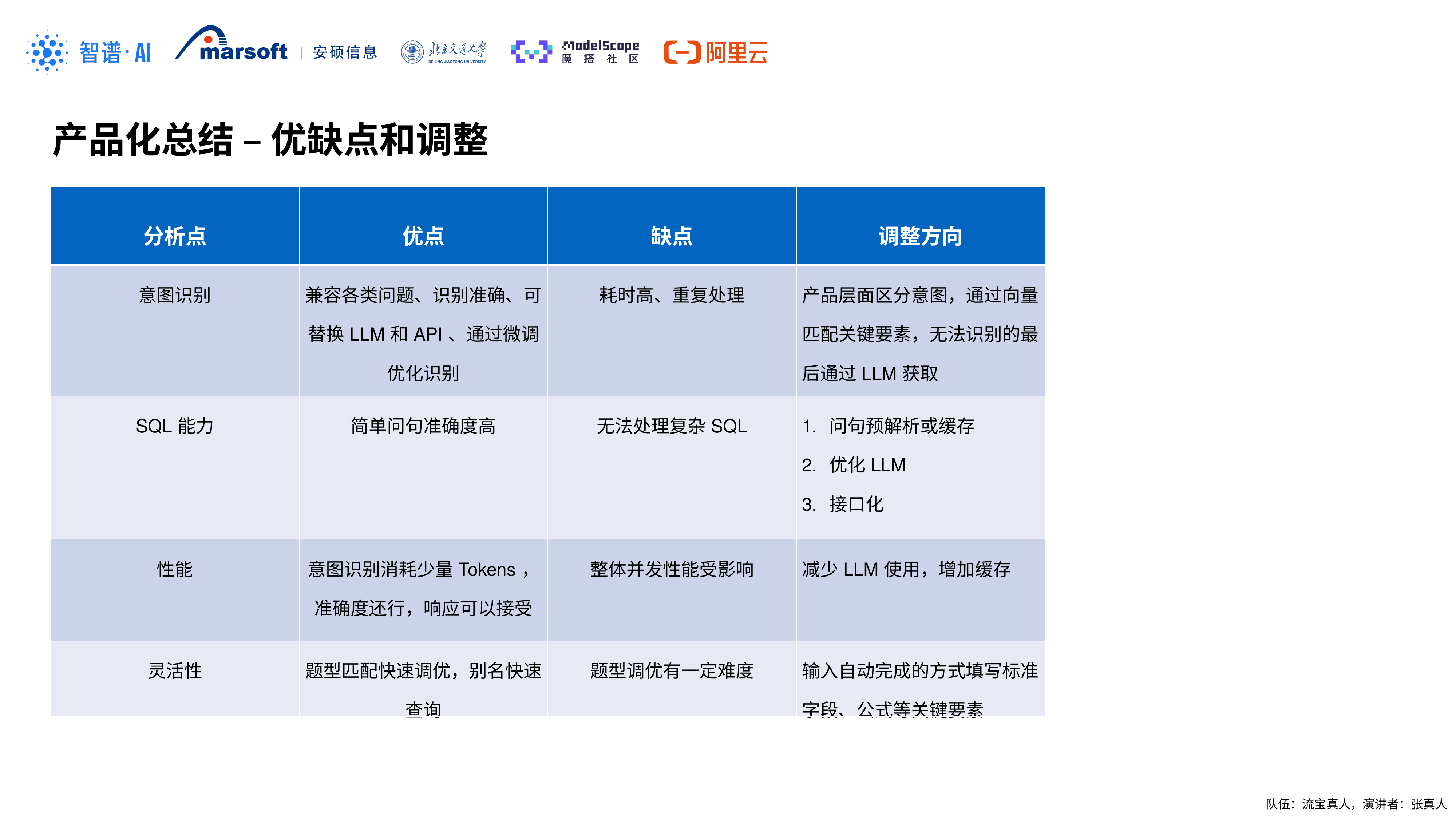

产品化总结 – 优缺点和调整
| 分析点 | 优点 | 缺点 | 调整方向 |
| --- | --- | --- | --- |
| 意图识别 | 兼容各类问题、识别准确、可替换LLM和API、通过微调优化识别 | 耗时高、重复处理 | 产品层面区分意图，通过向量匹配关键要素，无法识别的最后通过LLM获取 |
| SQL能力 | 简单问句准确度高 | 无法处理复杂SQL | 问句预解析或缓存 优化LLM 接口化 |
| 性能 | 意图识别消耗少量Tokens，准确度还行，响应可以接受 | 整体并发性能受影响 | 减少LLM使用，增加缓存 |
| 灵活性 | 题型匹配快速调优，别名快速查询 | 题型调优有一定难度 | 输入自动完成的方式填写标准字段、公式等关键要素 |
队伍：流宝真人，演讲者：张真人